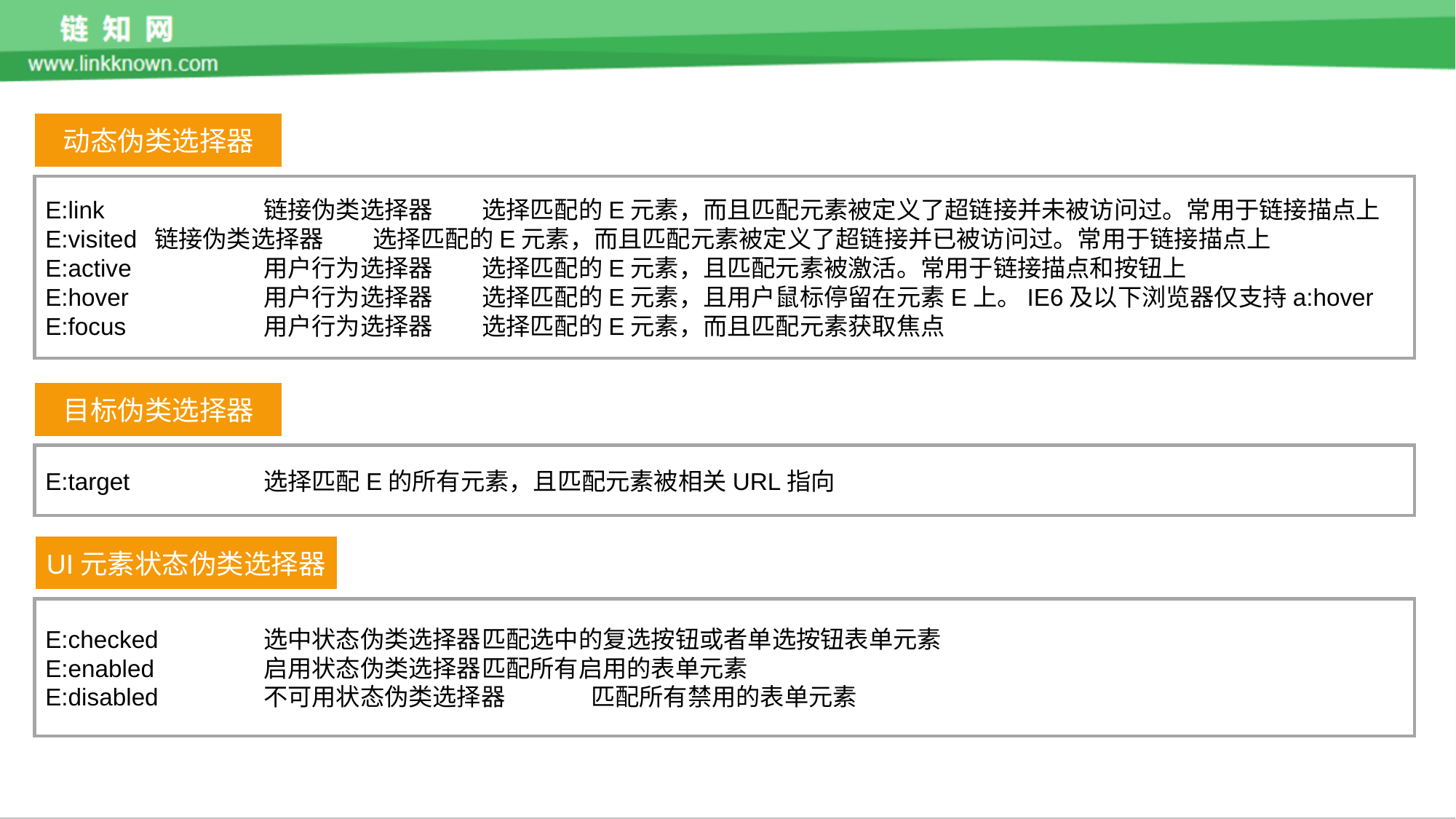

动态伪类选择器
E:link		链接伪类选择器  	选择匹配的E元素，而且匹配元素被定义了超链接并未被访问过。常用于链接描点上
E:visited  	链接伪类选择器	选择匹配的E元素，而且匹配元素被定义了超链接并已被访问过。常用于链接描点上
E:active		用户行为选择器	选择匹配的E元素，且匹配元素被激活。常用于链接描点和按钮上
E:hover		用户行为选择器	选择匹配的E元素，且用户鼠标停留在元素E上。IE6及以下浏览器仅支持a:hover
E:focus		用户行为选择器	选择匹配的E元素，而且匹配元素获取焦点
目标伪类选择器
E:target		选择匹配E的所有元素，且匹配元素被相关URL指向
UI元素状态伪类选择器
E:checked	选中状态伪类选择器	匹配选中的复选按钮或者单选按钮表单元素
E:enabled	启用状态伪类选择器	匹配所有启用的表单元素
E:disabled	不可用状态伪类选择器	匹配所有禁用的表单元素